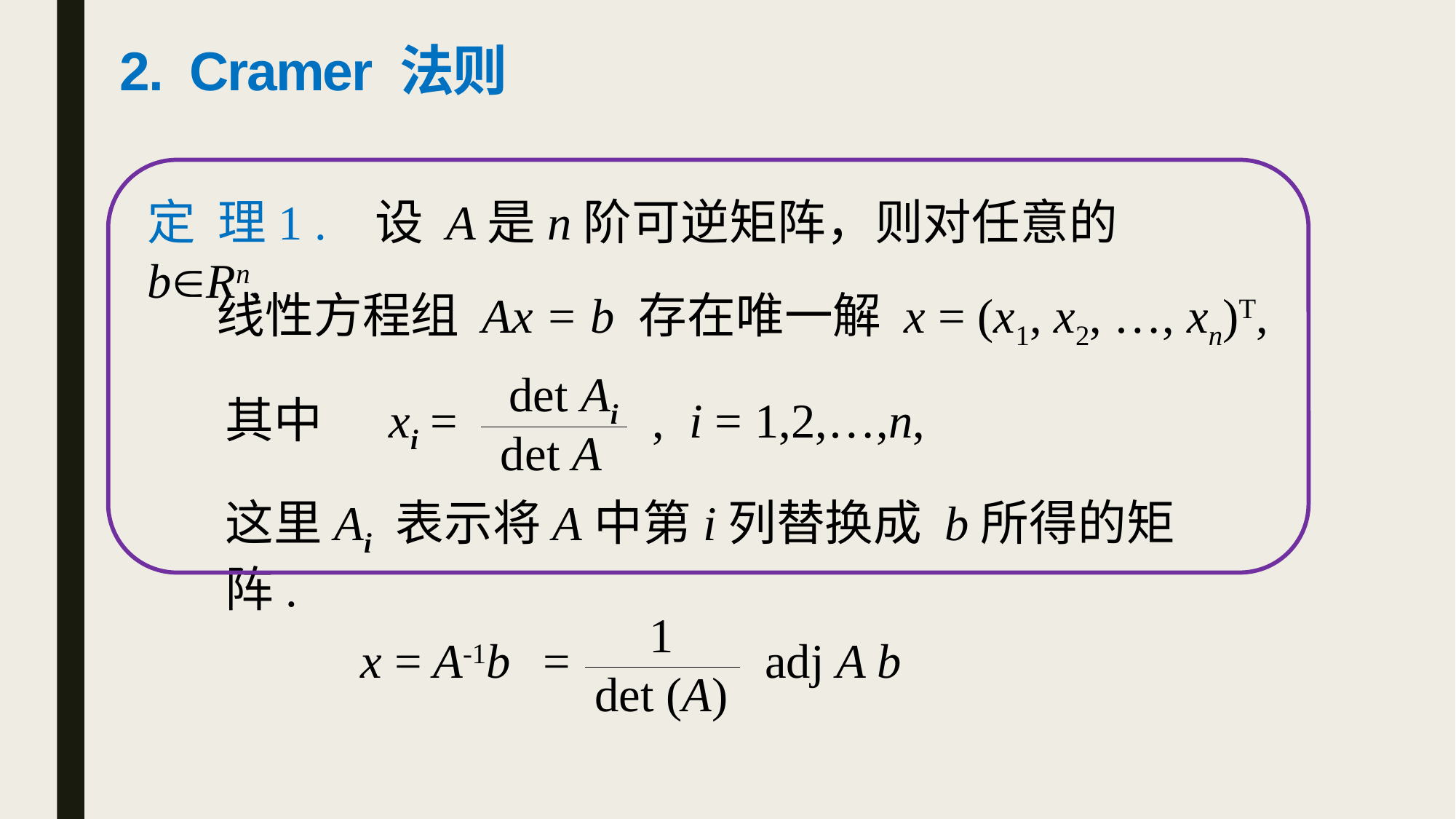

# 2.  Cramer 法则

定  理1 .   设 A是n阶可逆矩阵，则对任意的 b∈Rn,
线性方程组 Ax = b 存在唯一解 x = (x1, x2, …, xn)T,
det Ai
其中     xi =                ,  i = 1,2,…,n,
det A
这里Ai 表示将A中第i列替换成 b所得的矩阵.
1
x = A-1b
=
adj A b
det (A)